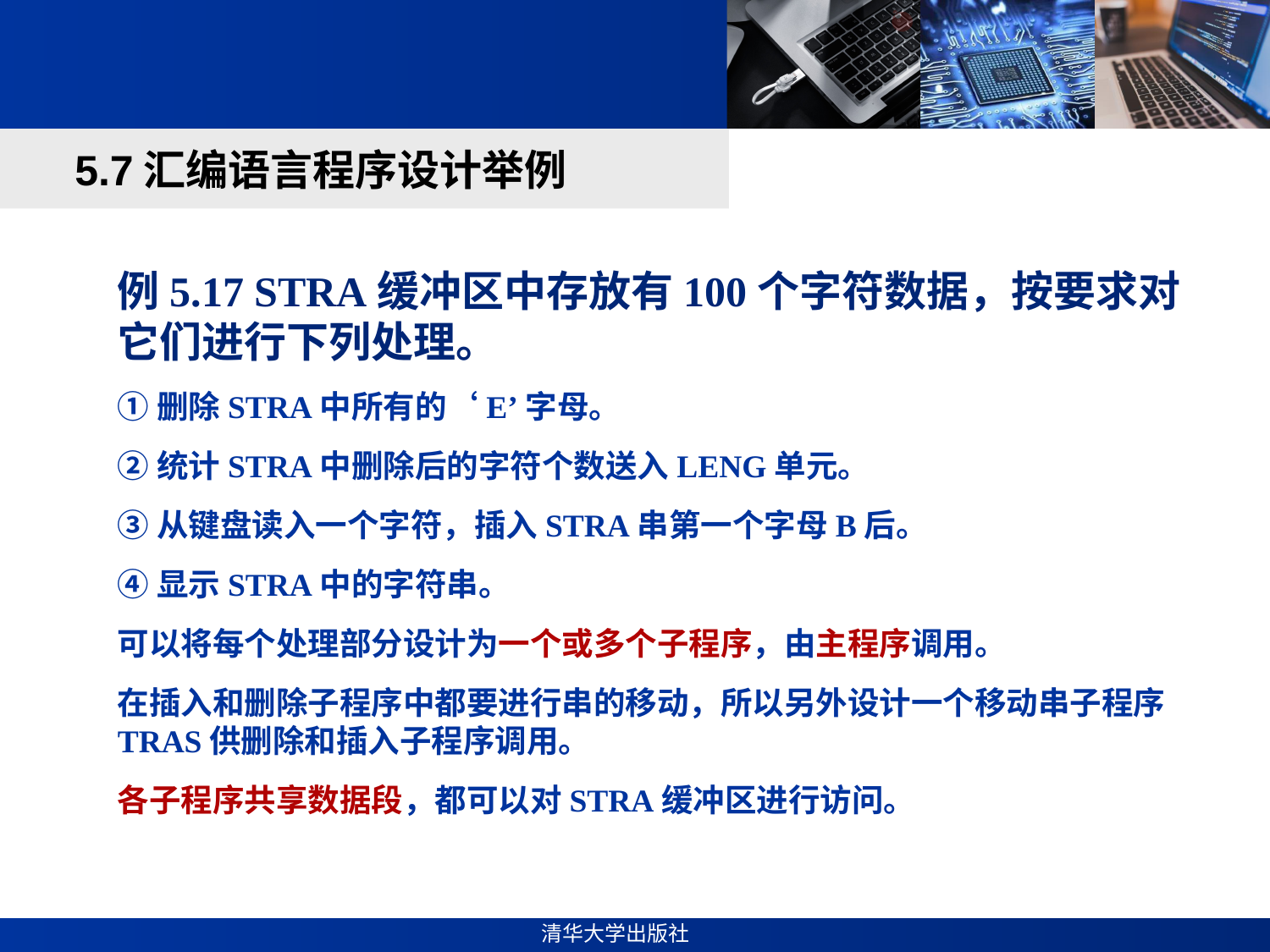

#
5.7汇编语言程序设计举例

例5.17 STRA缓冲区中存放有100个字符数据，按要求对它们进行下列处理。
①删除STRA中所有的‘E’字母。
②统计STRA中删除后的字符个数送入LENG单元。
③从键盘读入一个字符，插入STRA串第一个字母B后。
④显示STRA中的字符串。
可以将每个处理部分设计为一个或多个子程序，由主程序调用。
在插入和删除子程序中都要进行串的移动，所以另外设计一个移动串子程序TRAS供删除和插入子程序调用。
各子程序共享数据段，都可以对STRA缓冲区进行访问。